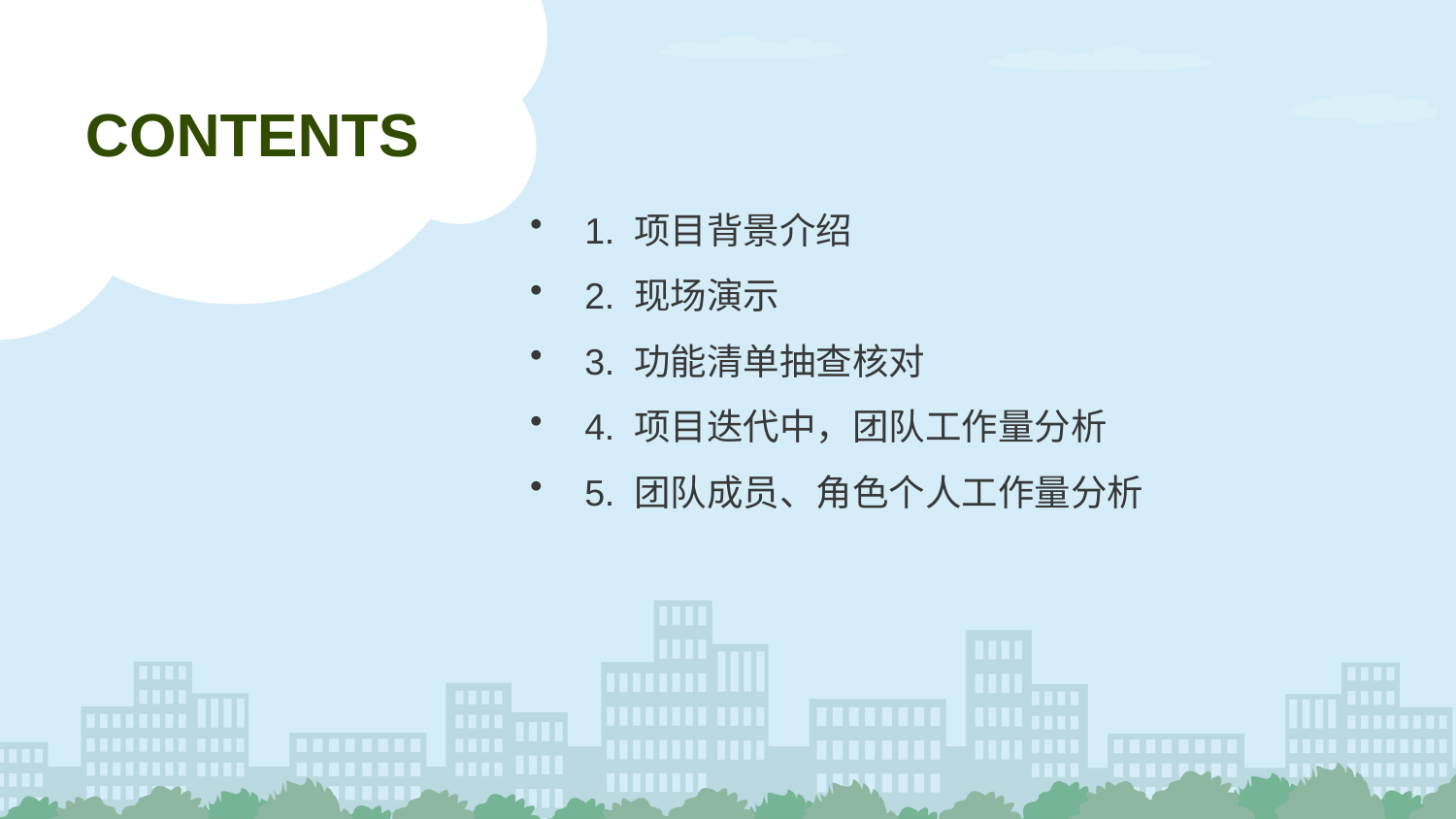

CONTENTS
1. 项目背景介绍
2. 现场演示
3. 功能清单抽查核对
4. 项目迭代中，团队工作量分析
5. 团队成员、角色个人工作量分析